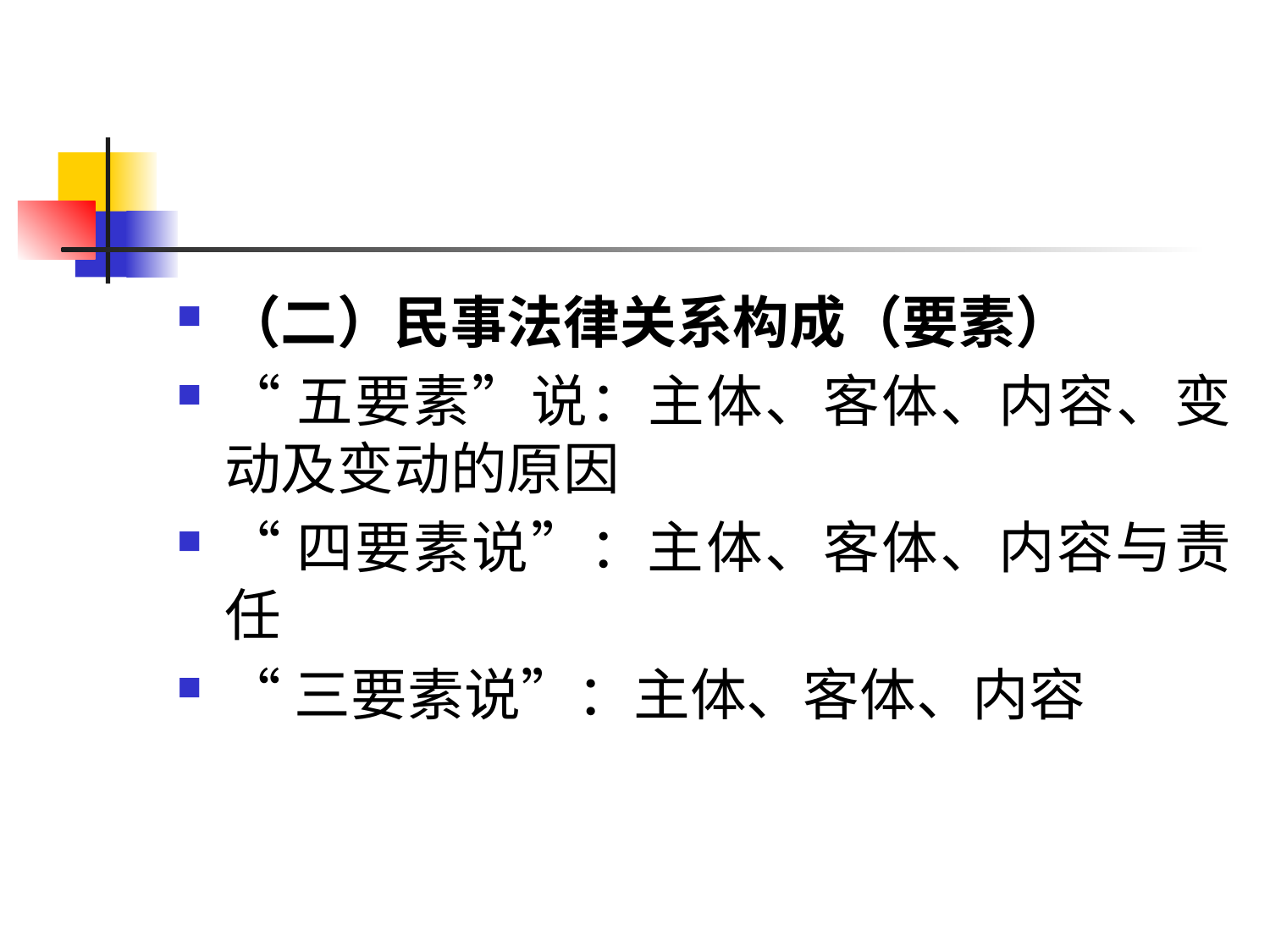

#
（二）民事法律关系构成（要素）
“五要素”说：主体、客体、内容、变动及变动的原因
“四要素说”：主体、客体、内容与责任
“三要素说”：主体、客体、内容